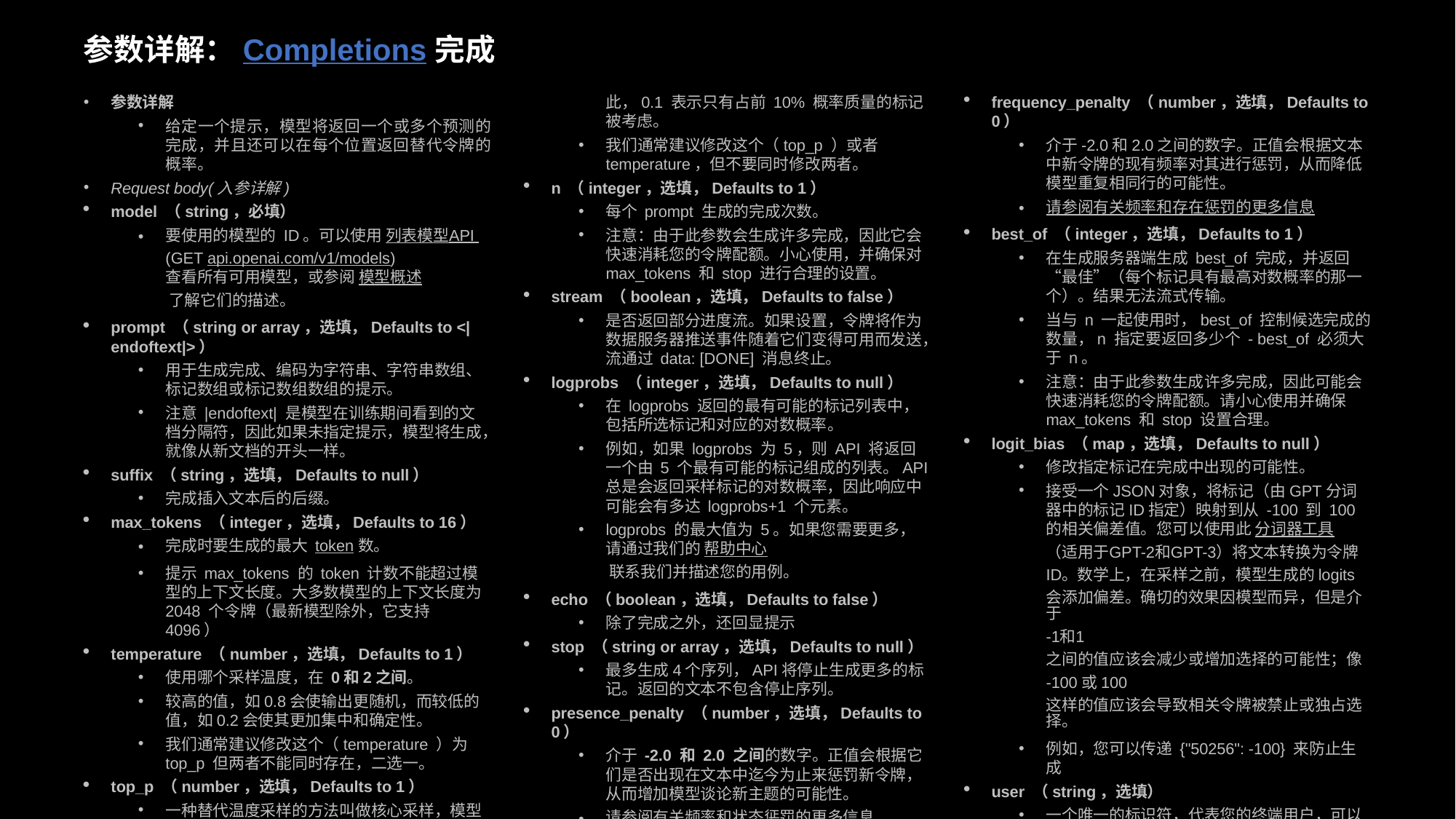

# 参数详解：Completions 完成
参数详解
给定一个提示，模型将返回一个或多个预测的完成，并且还可以在每个位置返回替代令牌的概率。
Request body(入参详解)
model （string，必填）
要使用的模型的 ID。可以使用 列表模型API (GET api.openai.com/v1/models) 查看所有可用模型，或参阅 模型概述 了解它们的描述。
prompt （string or array，选填，Defaults to <|endoftext|>）
用于生成完成、编码为字符串、字符串数组、标记数组或标记数组数组的提示。
注意 |endoftext| 是模型在训练期间看到的文档分隔符，因此如果未指定提示，模型将生成，就像从新文档的开头一样。
suffix （string，选填，Defaults to null）
完成插入文本后的后缀。
max_tokens （integer，选填，Defaults to 16）
完成时要生成的最大 token 数。
提示 max_tokens 的 token 计数不能超过模型的上下文长度。大多数模型的上下文长度为 2048 个令牌（最新模型除外，它支持 4096）
temperature （number，选填，Defaults to 1）
使用哪个采样温度，在 0和2之间。
较高的值，如0.8会使输出更随机，而较低的值，如0.2会使其更加集中和确定性。
我们通常建议修改这个（temperature ）为 top_p 但两者不能同时存在，二选一。
top_p （number，选填，Defaults to 1）
一种替代温度采样的方法叫做核心采样，模型会考虑到具有 top_p 概率质量的标记结果。因此，0.1 表示只有占前 10% 概率质量的标记被考虑。
我们通常建议修改这个（top_p ）或者 temperature，但不要同时修改两者。
n （integer，选填，Defaults to 1）
每个 prompt 生成的完成次数。
注意：由于此参数会生成许多完成，因此它会快速消耗您的令牌配额。小心使用，并确保对 max_tokens 和 stop 进行合理的设置。
stream （boolean，选填，Defaults to false）
是否返回部分进度流。如果设置，令牌将作为数据服务器推送事件随着它们变得可用而发送，流通过 data: [DONE] 消息终止。
logprobs （integer，选填，Defaults to null）
在 logprobs 返回的最有可能的标记列表中，包括所选标记和对应的对数概率。
例如，如果 logprobs 为 5，则 API 将返回一个由 5 个最有可能的标记组成的列表。API 总是会返回采样标记的对数概率，因此响应中可能会有多达 logprobs+1 个元素。
logprobs 的最大值为 5。如果您需要更多，请通过我们的 帮助中心 联系我们并描述您的用例。
echo （boolean，选填，Defaults to false）
除了完成之外，还回显提示
stop （string or array，选填，Defaults to null）
最多生成4个序列，API将停止生成更多的标记。返回的文本不包含停止序列。
presence_penalty （number，选填，Defaults to 0）
介于 -2.0 和 2.0 之间的数字。正值会根据它们是否出现在文本中迄今为止来惩罚新令牌，从而增加模型谈论新主题的可能性。
请参阅有关频率和状态惩罚的更多信息
frequency_penalty （number，选填，Defaults to 0）
介于-2.0和2.0之间的数字。正值会根据文本中新令牌的现有频率对其进行惩罚，从而降低模型重复相同行的可能性。
请参阅有关频率和存在惩罚的更多信息
best_of （integer，选填，Defaults to 1）
在生成服务器端生成 best_of 完成，并返回“最佳”（每个标记具有最高对数概率的那一个）。结果无法流式传输。
当与 n 一起使用时，best_of 控制候选完成的数量，n 指定要返回多少个 - best_of 必须大于 n。
注意：由于此参数生成许多完成，因此可能会快速消耗您的令牌配额。请小心使用并确保 max_tokens 和 stop 设置合理。
logit_bias （map，选填，Defaults to null）
修改指定标记在完成中出现的可能性。
接受一个JSON对象，将标记（由GPT分词器中的标记ID指定）映射到从 -100 到 100 的相关偏差值。您可以使用此 分词器工具（适用于GPT-2和GPT-3）将文本转换为令牌ID。数学上，在采样之前，模型生成的 logits 会添加偏差。确切的效果因模型而异，但是介于-1和1之间的值应该会减少或增加选择的可能性；像 -100 或 100 这样的值应该会导致相关令牌被禁止或独占选择。
例如，您可以传递 {"50256": -100} 来防止生成
user （string，选填）
一个唯一的标识符，代表您的终端用户，可以帮助OpenAI监测和检测滥用。了解更多信息。